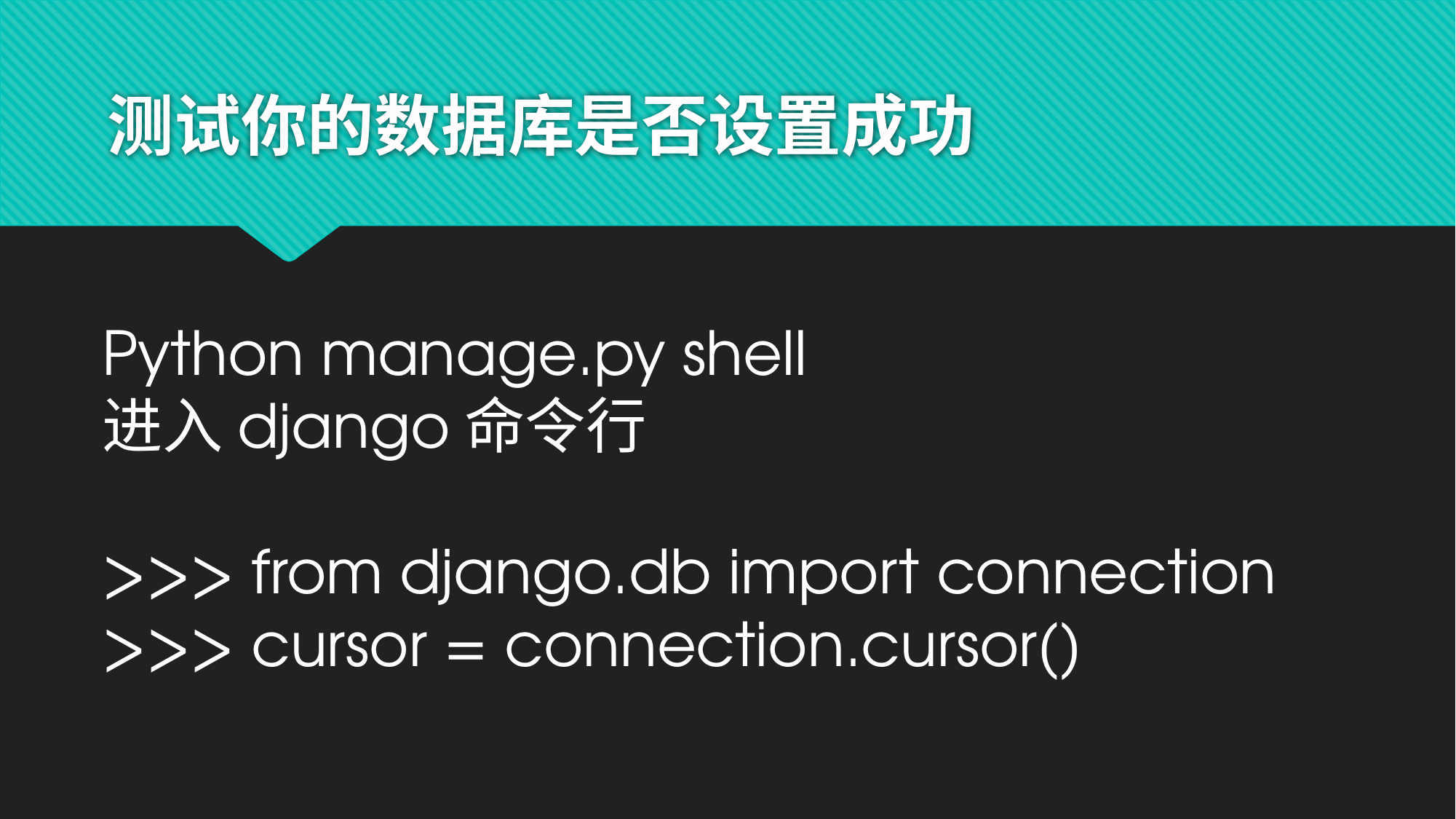

# 测试你的数据库是否设置成功
Python manage.py shell
进入django命令行

>>> from django.db import connection
>>> cursor = connection.cursor()